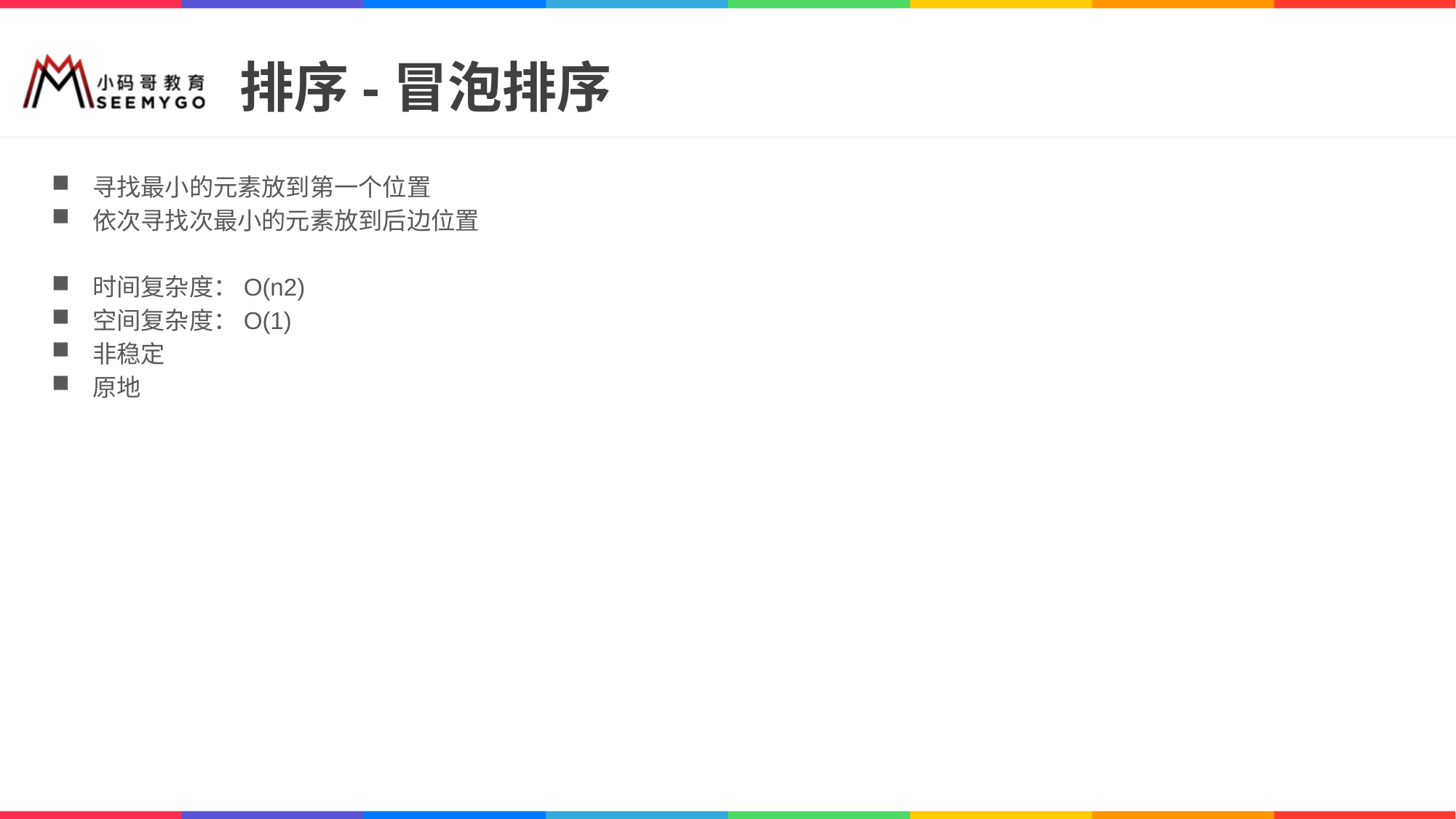

# 排序-冒泡排序
寻找最小的元素放到第一个位置
依次寻找次最小的元素放到后边位置

时间复杂度：O(n2)
空间复杂度：O(1)
非稳定
原地